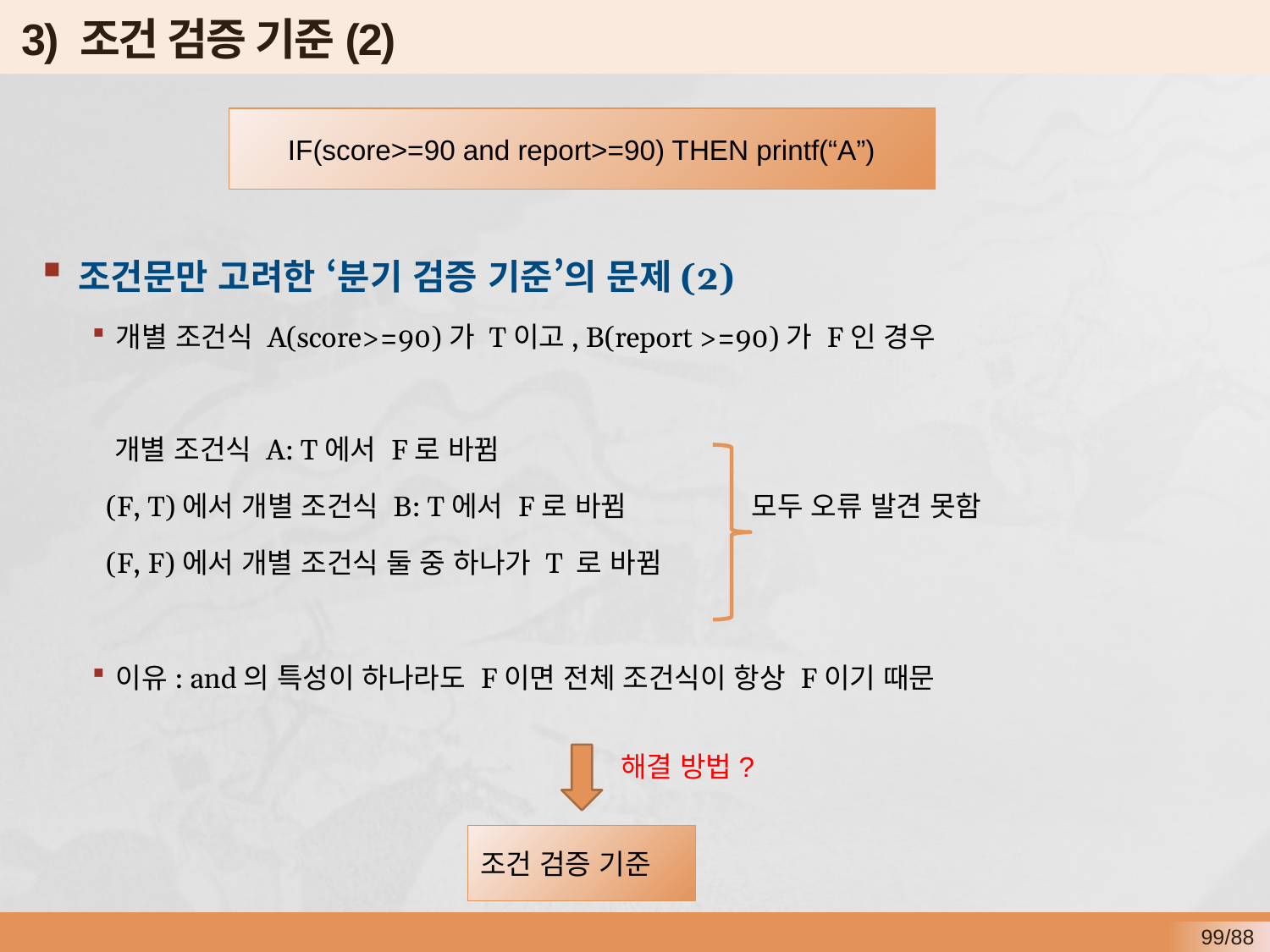

# 3) 조건 검증 기준(2)

조건문만 고려한 ‘분기 검증 기준’의 문제(2)
개별 조건식 A(score>=90)가 T이고, B(report >=90)가 F인 경우

  개별 조건식 A: T에서 F로 바뀜
  (F, T)에서 개별 조건식 B: T에서 F로 바뀜                모두 오류 발견 못함
  (F, F)에서 개별 조건식 둘 중 하나가 T 로 바뀜

이유: and의 특성이 하나라도 F이면 전체 조건식이 항상 F이기 때문
IF(score>=90 and report>=90) THEN printf(“A”)

해결 방법?
조건 검증 기준